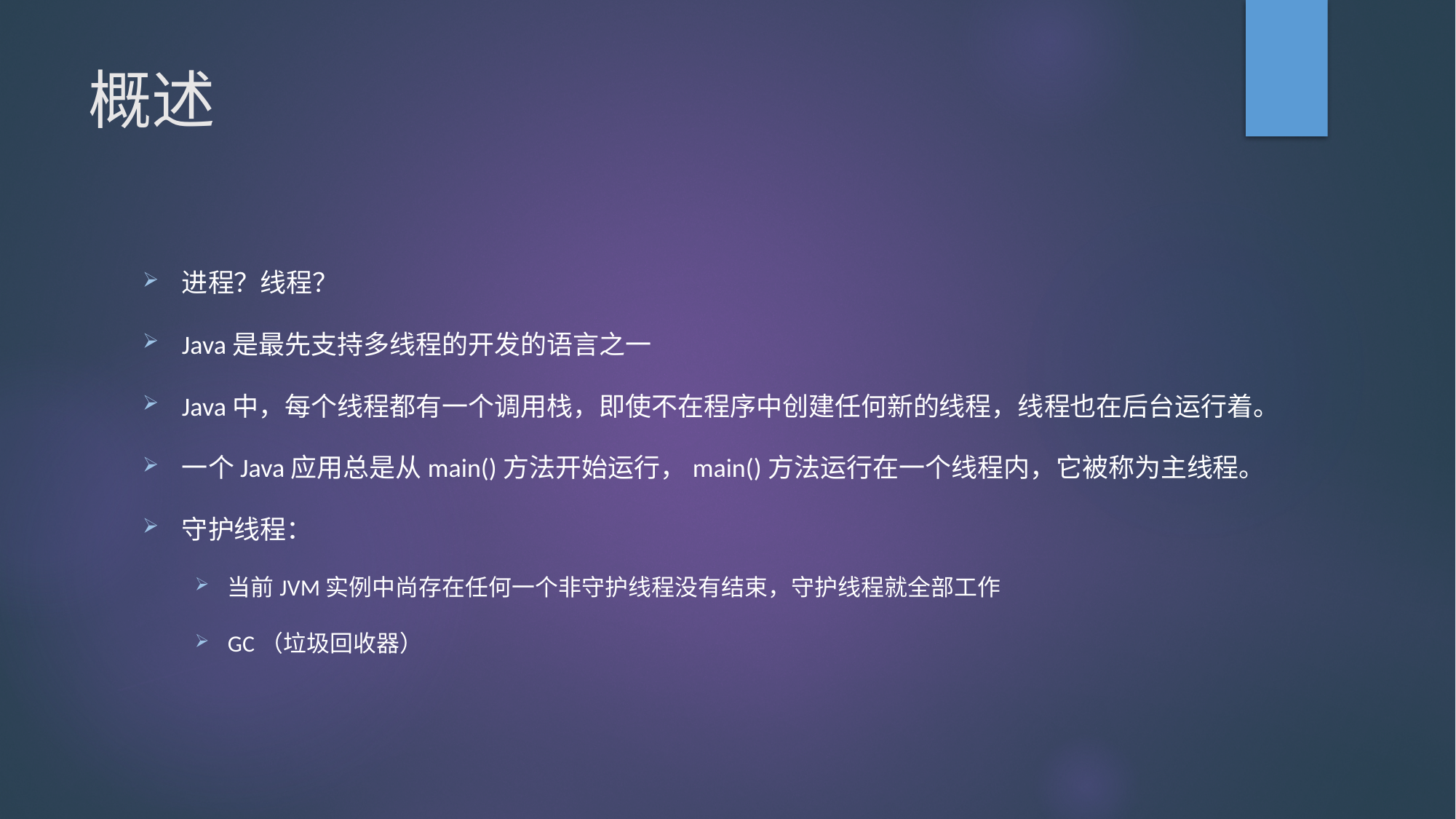

# 概述
进程？线程？
Java是最先支持多线程的开发的语言之一
Java中，每个线程都有一个调用栈，即使不在程序中创建任何新的线程，线程也在后台运行着。
一个Java应用总是从main()方法开始运行，main()方法运行在一个线程内，它被称为主线程。
守护线程：
当前JVM实例中尚存在任何一个非守护线程没有结束，守护线程就全部工作
GC（垃圾回收器）